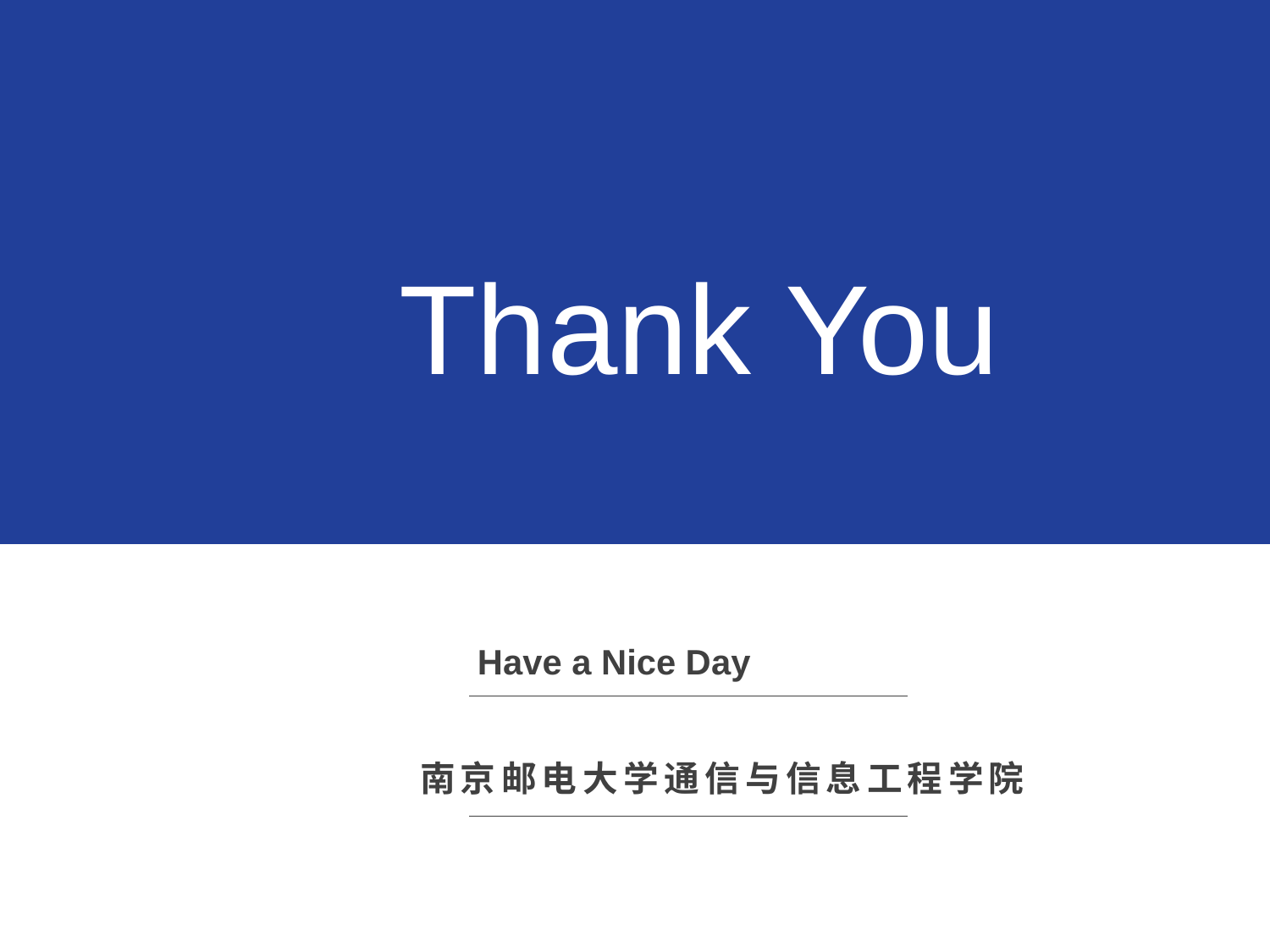

Thank You
Have a Nice Day
南京邮电大学通信与信息工程学院